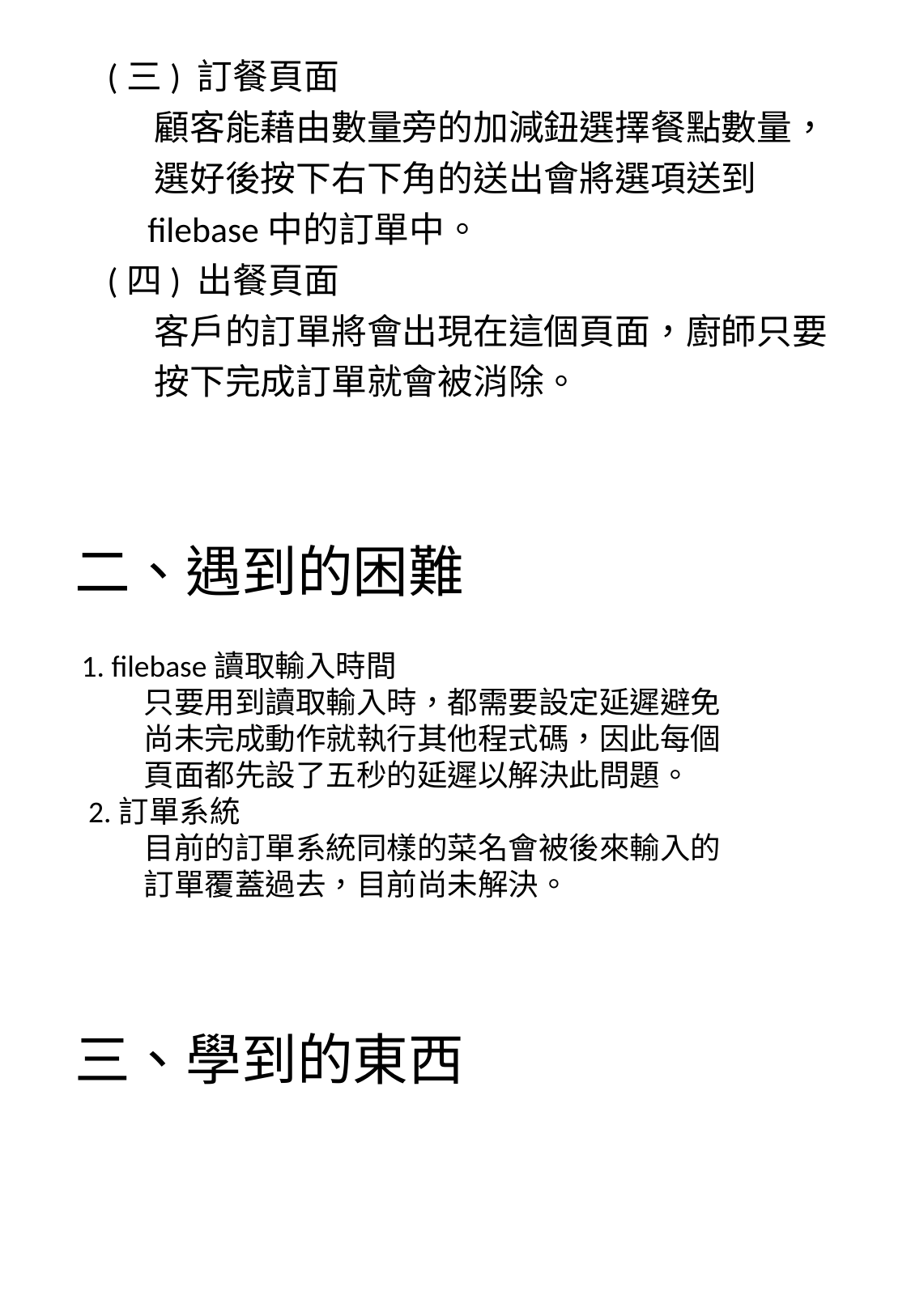

(三) 訂餐頁面
         顧客能藉由數量旁的加減鈕選擇餐點數量，
         選好後按下右下角的送出會將選項送到
         filebase中的訂單中。
    (四) 出餐頁面
         客戶的訂單將會出現在這個頁面，廚師只要
         按下完成訂單就會被消除。
# 二、遇到的困難
 1. filebase讀取輸入時間
         只要用到讀取輸入時，都需要設定延遲避免
         尚未完成動作就執行其他程式碼，因此每個
         頁面都先設了五秒的延遲以解決此問題。
  2.訂單系統
         目前的訂單系統同樣的菜名會被後來輸入的
         訂單覆蓋過去，目前尚未解決。
三、學到的東西